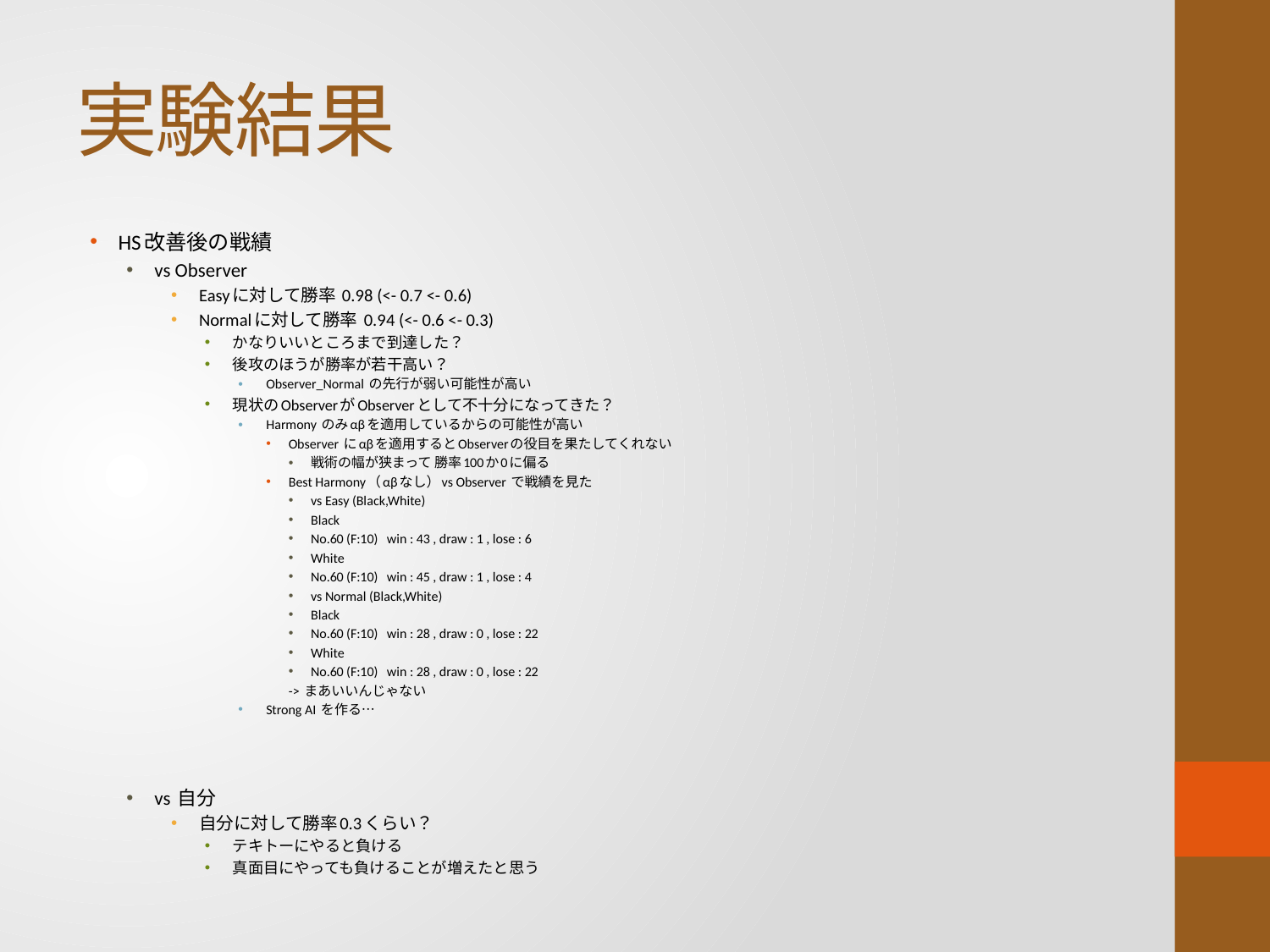

# 実験結果
HS改善後の戦績
vs Observer
Easyに対して勝率 0.98 (<- 0.7 <- 0.6)
Normalに対して勝率 0.94 (<- 0.6 <- 0.3)
かなりいいところまで到達した？
後攻のほうが勝率が若干高い？
Observer_Normal の先行が弱い可能性が高い
現状のObserverがObserverとして不十分になってきた？
Harmony のみαβを適用しているからの可能性が高い
Observer にαβを適用するとObserverの役目を果たしてくれない
戦術の幅が狭まって 勝率100か0に偏る
Best Harmony（αβなし）vs Observer で戦績を見た
vs Easy (Black,White)
Black
No.60 (F:10)   win : 43 , draw : 1 , lose : 6
White
No.60 (F:10)   win : 45 , draw : 1 , lose : 4
vs Normal (Black,White)
Black
No.60 (F:10)   win : 28 , draw : 0 , lose : 22
White
No.60 (F:10)   win : 28 , draw : 0 , lose : 22
-> まあいいんじゃない
Strong AI を作る…

vs 自分
自分に対して勝率0.3くらい？
テキトーにやると負ける
真面目にやっても負けることが増えたと思う